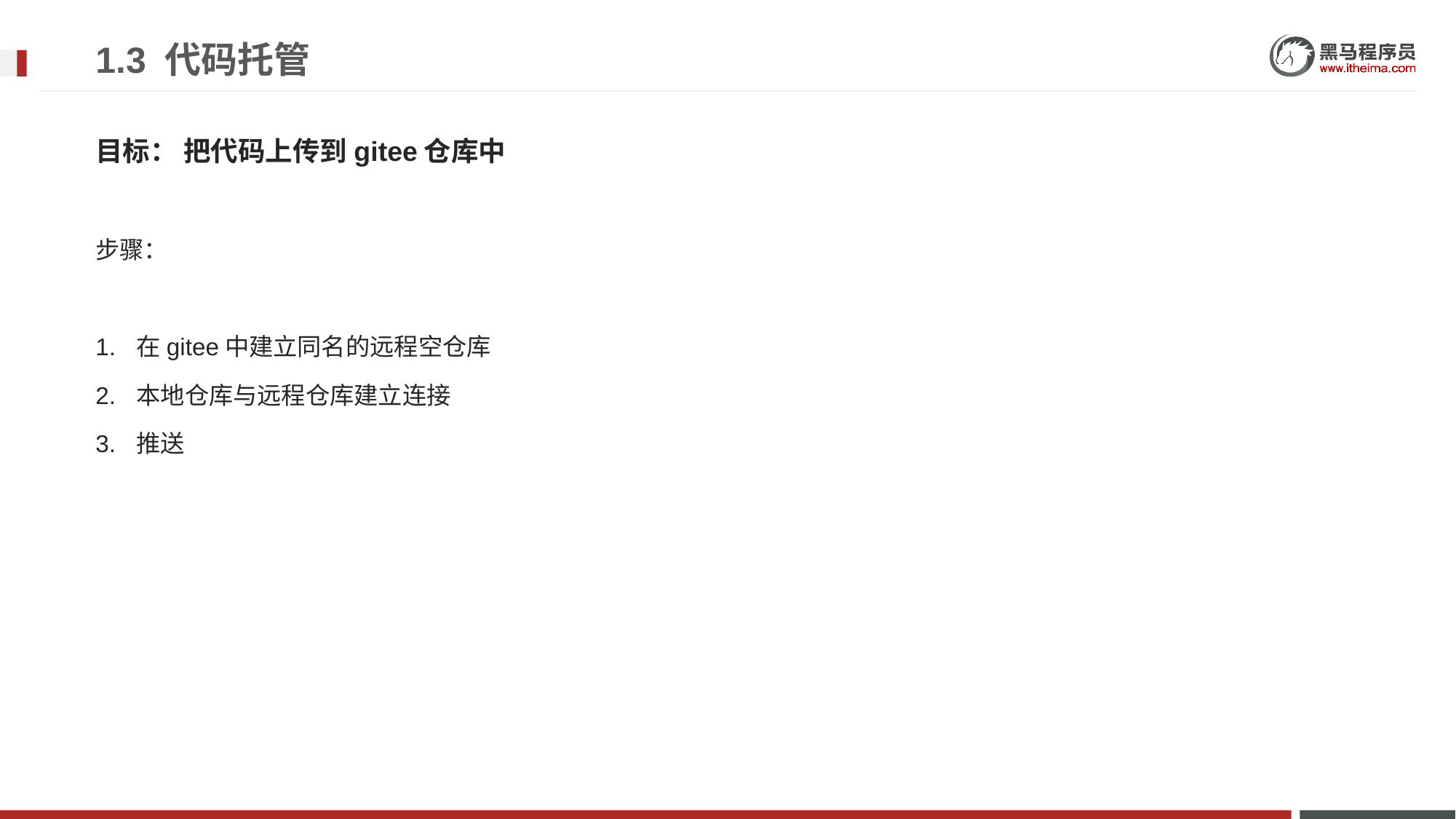

# 1.3 代码托管
目标： 把代码上传到gitee仓库中

步骤：

在gitee中建立同名的远程空仓库
本地仓库与远程仓库建立连接
推送